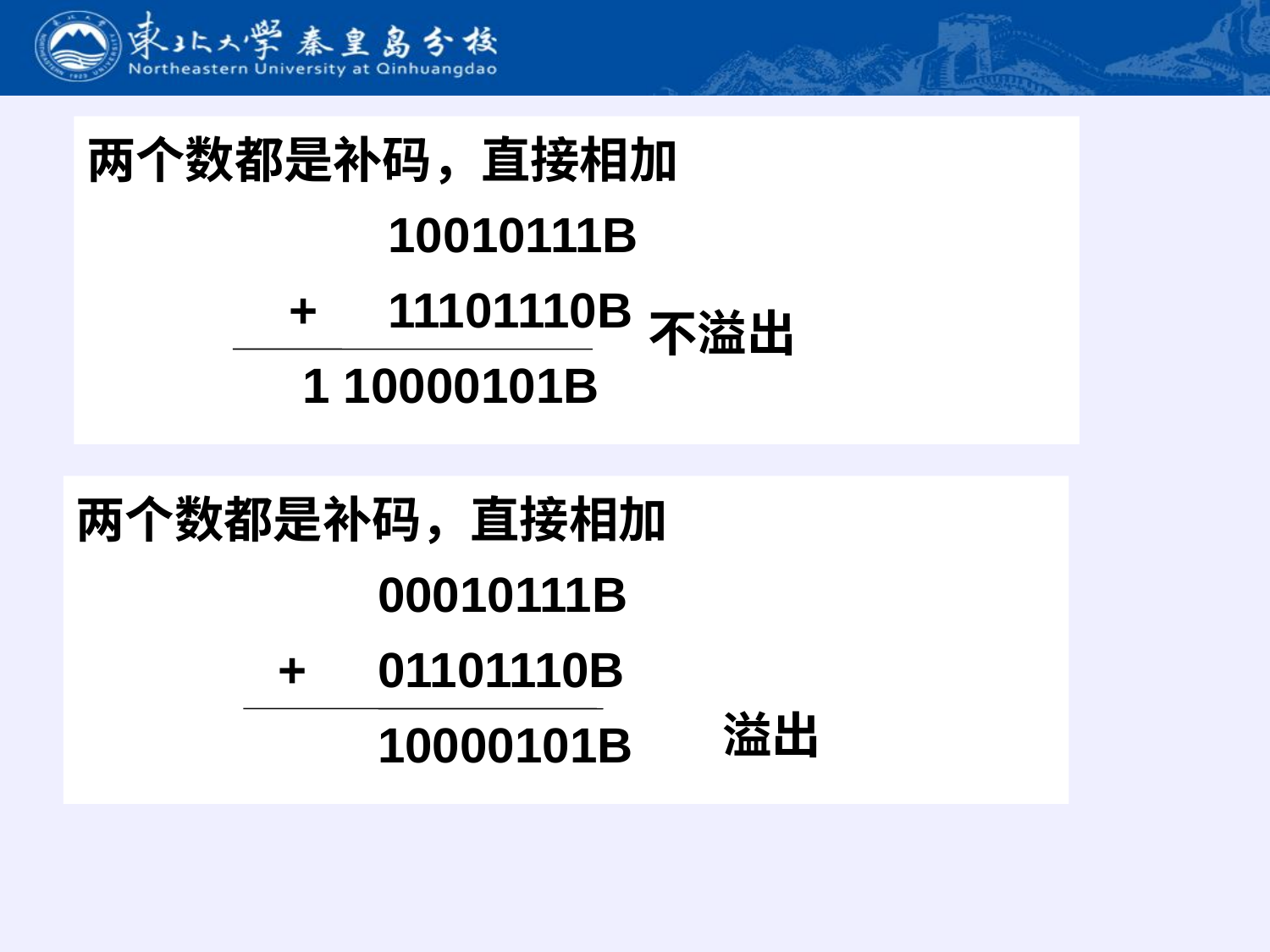

两个数都是补码，直接相加
			10010111B
		  +	11101110B
		   1 10000101B

不溢出

两个数都是补码，直接相加
			00010111B
		  +	01101110B
		 	10000101B

溢出